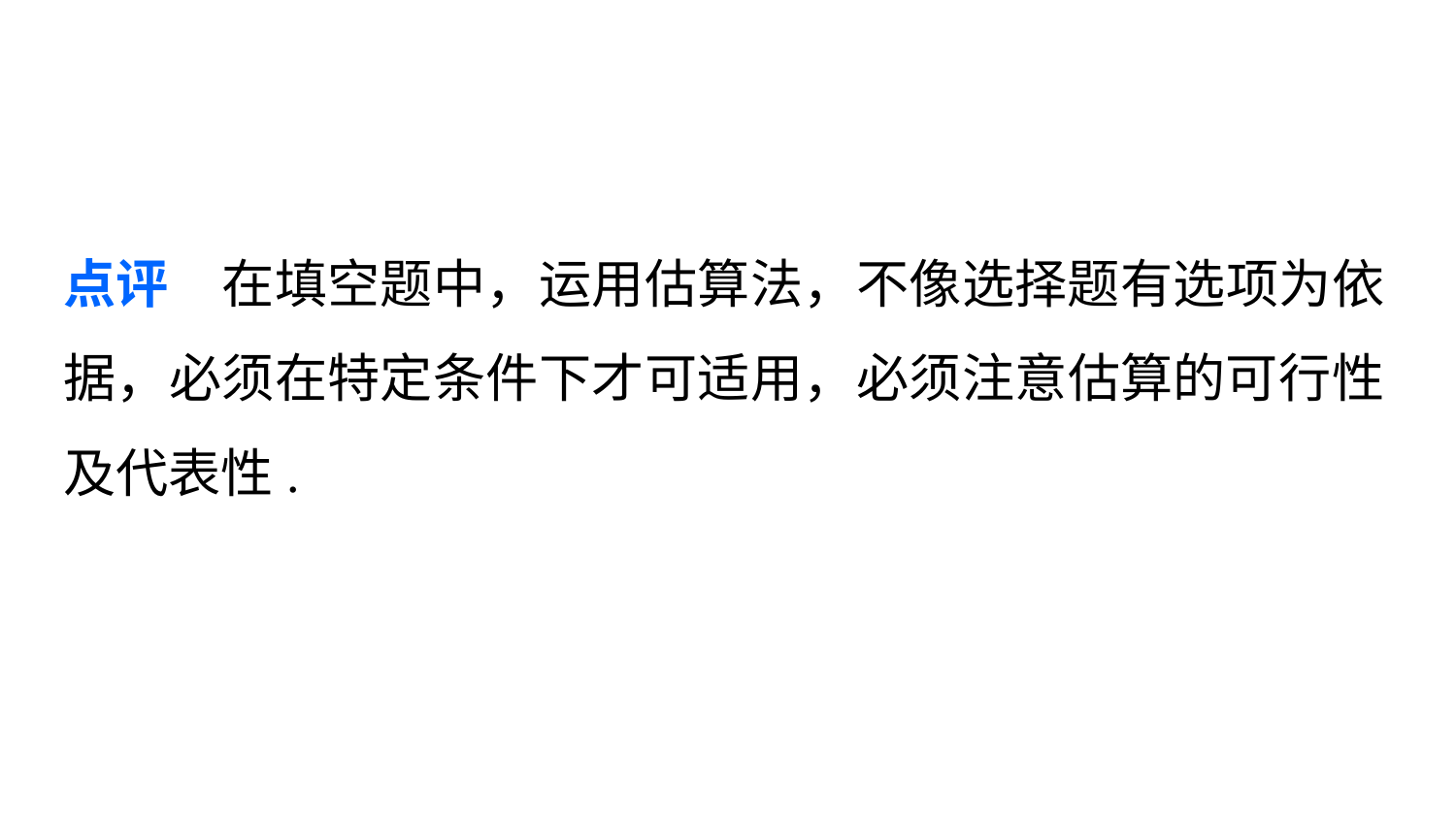

点评　在填空题中，运用估算法，不像选择题有选项为依据，必须在特定条件下才可适用，必须注意估算的可行性及代表性.